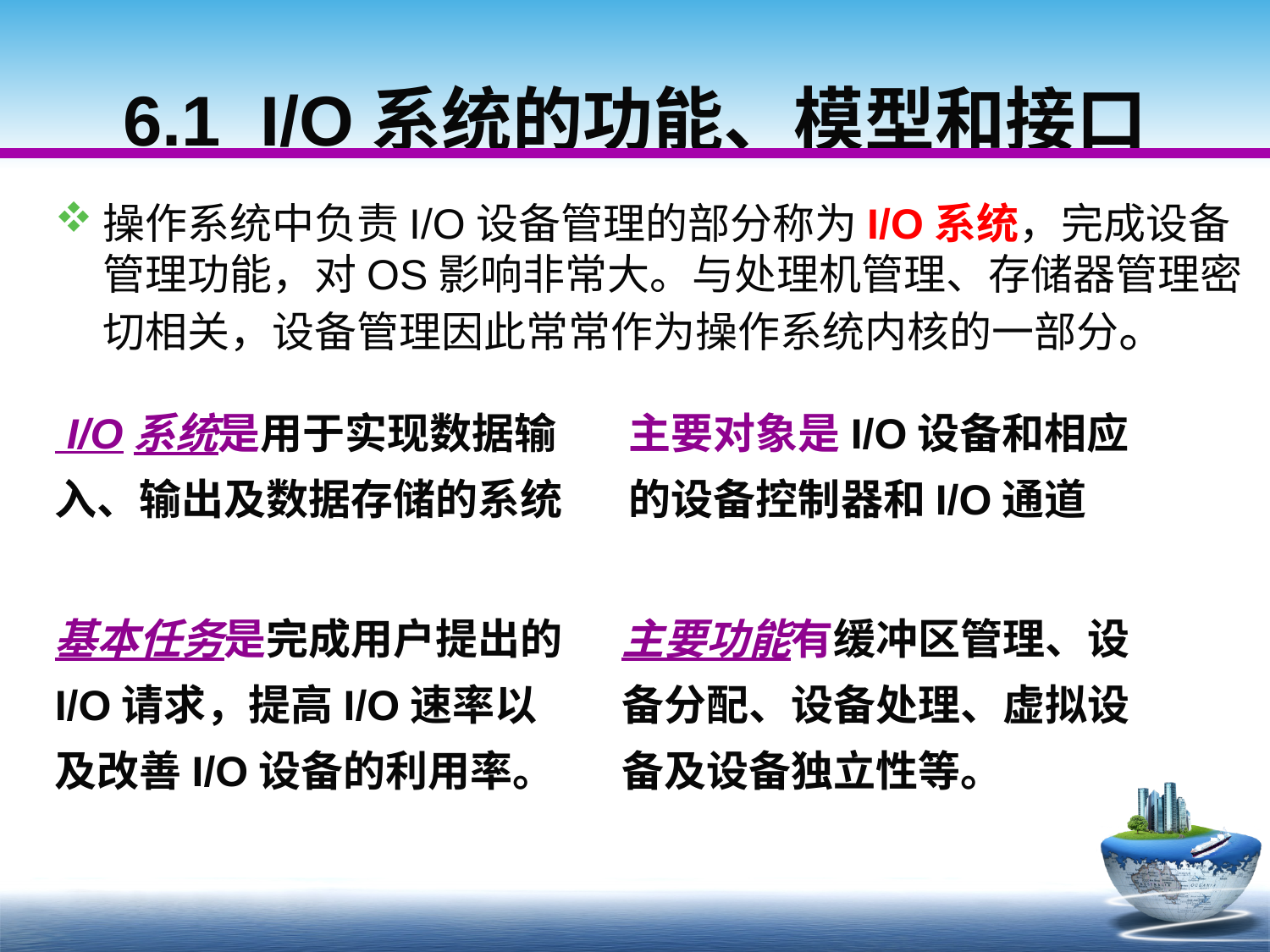

# 6.1  I/O系统的功能、模型和接口

操作系统中负责I/O设备管理的部分称为I/O系统，完成设备管理功能，对OS影响非常大。与处理机管理、存储器管理密切相关，设备管理因此常常作为操作系统内核的一部分。

 I/O系统是用于实现数据输入、输出及数据存储的系统
主要对象是I/O设备和相应的设备控制器和I/O通道
基本任务是完成用户提出的I/O请求，提高I/O速率以及改善I/O设备的利用率。
主要功能有缓冲区管理、设备分配、设备处理、虚拟设备及设备独立性等。